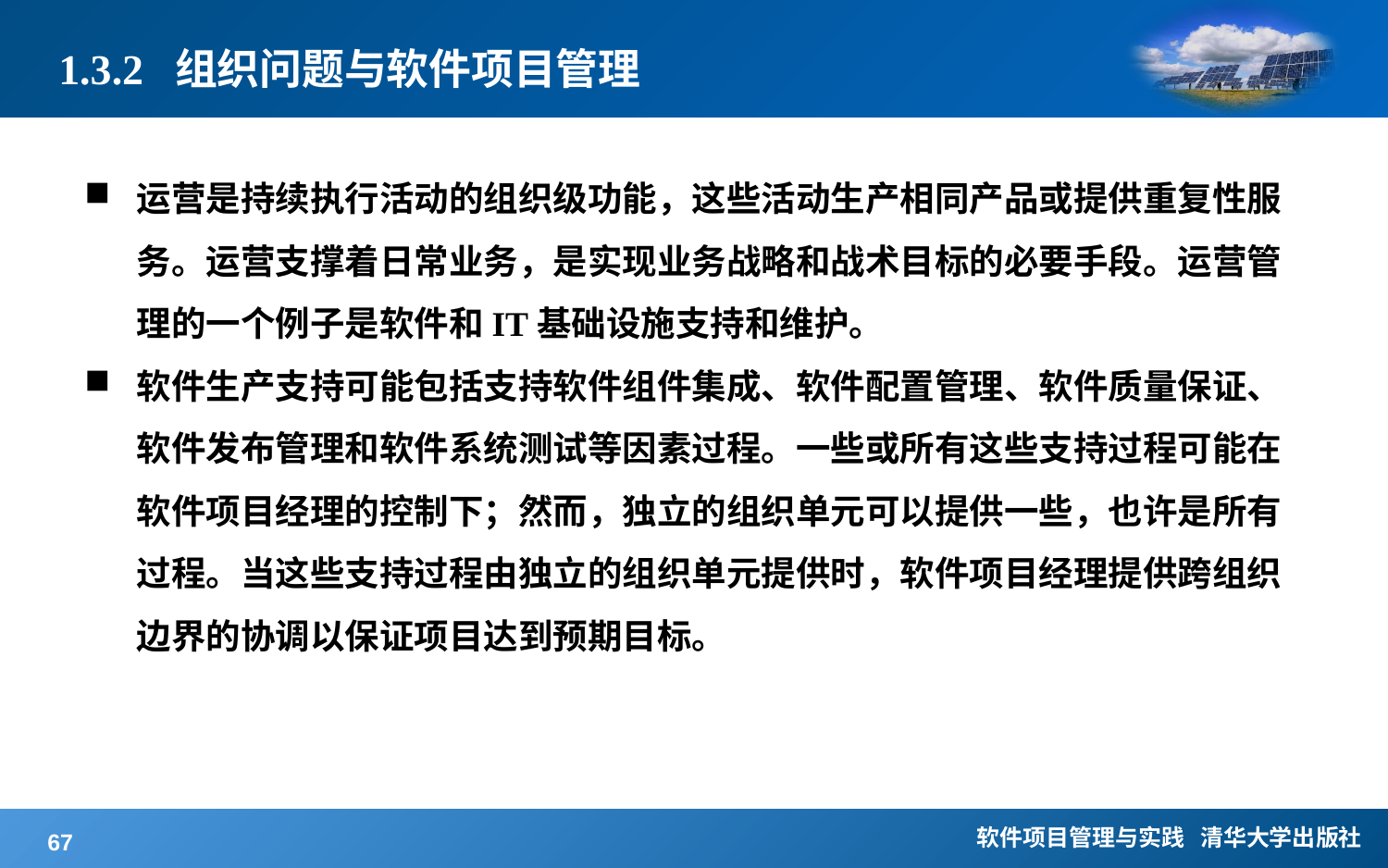

# 1.3.2  组织问题与软件项目管理
运营是持续执行活动的组织级功能，这些活动生产相同产品或提供重复性服务。运营支撑着日常业务，是实现业务战略和战术目标的必要手段。运营管理的一个例子是软件和IT基础设施支持和维护。
软件生产支持可能包括支持软件组件集成、软件配置管理、软件质量保证、软件发布管理和软件系统测试等因素过程。一些或所有这些支持过程可能在软件项目经理的控制下；然而，独立的组织单元可以提供一些，也许是所有过程。当这些支持过程由独立的组织单元提供时，软件项目经理提供跨组织边界的协调以保证项目达到预期目标。